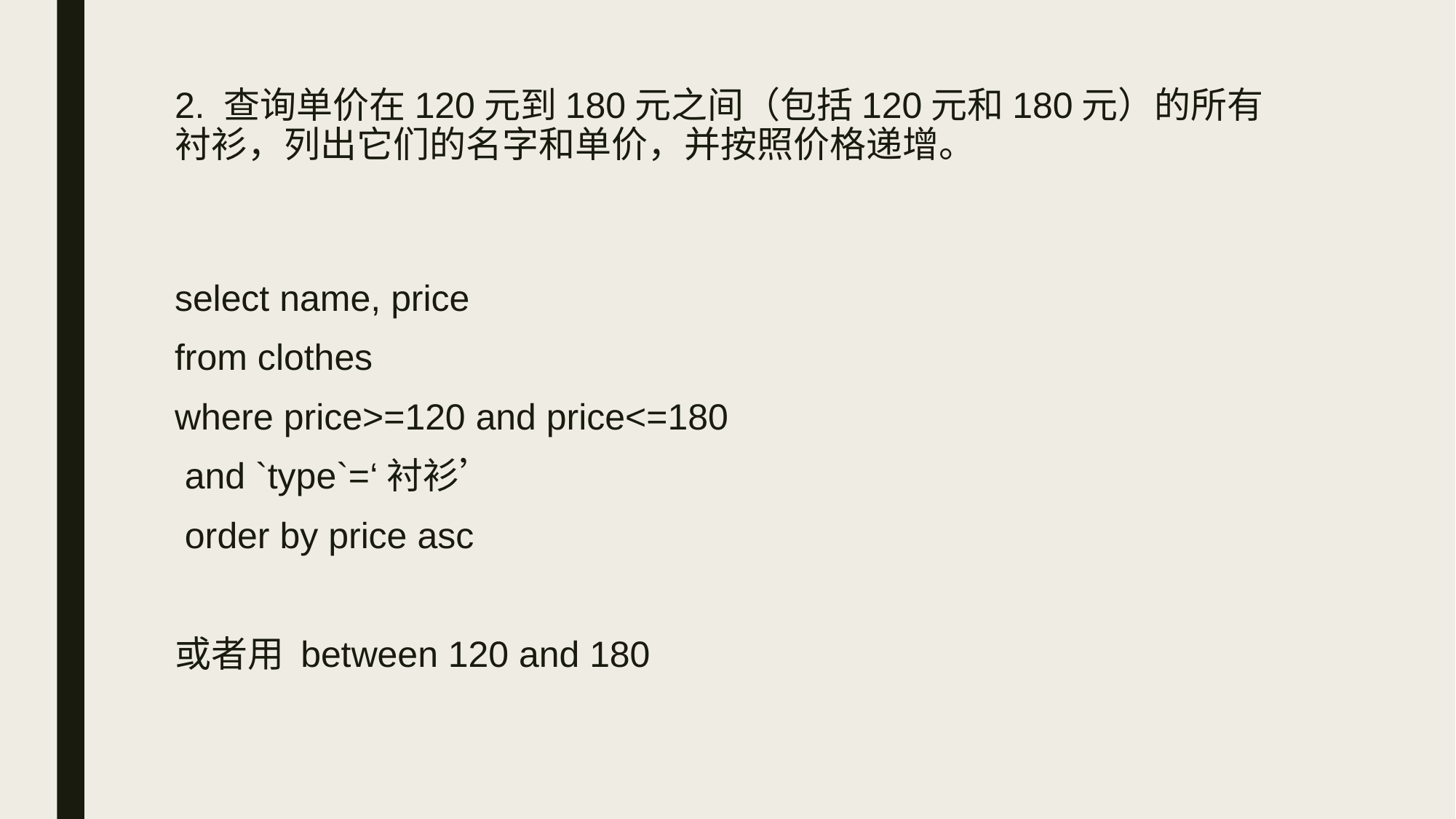

# 2. 查询单价在120元到180元之间（包括120元和180元）的所有衬衫，列出它们的名字和单价，并按照价格递增。
select name, price
from clothes
where price>=120 and price<=180
 and `type`=‘衬衫’
 order by price asc

或者用 between 120 and 180